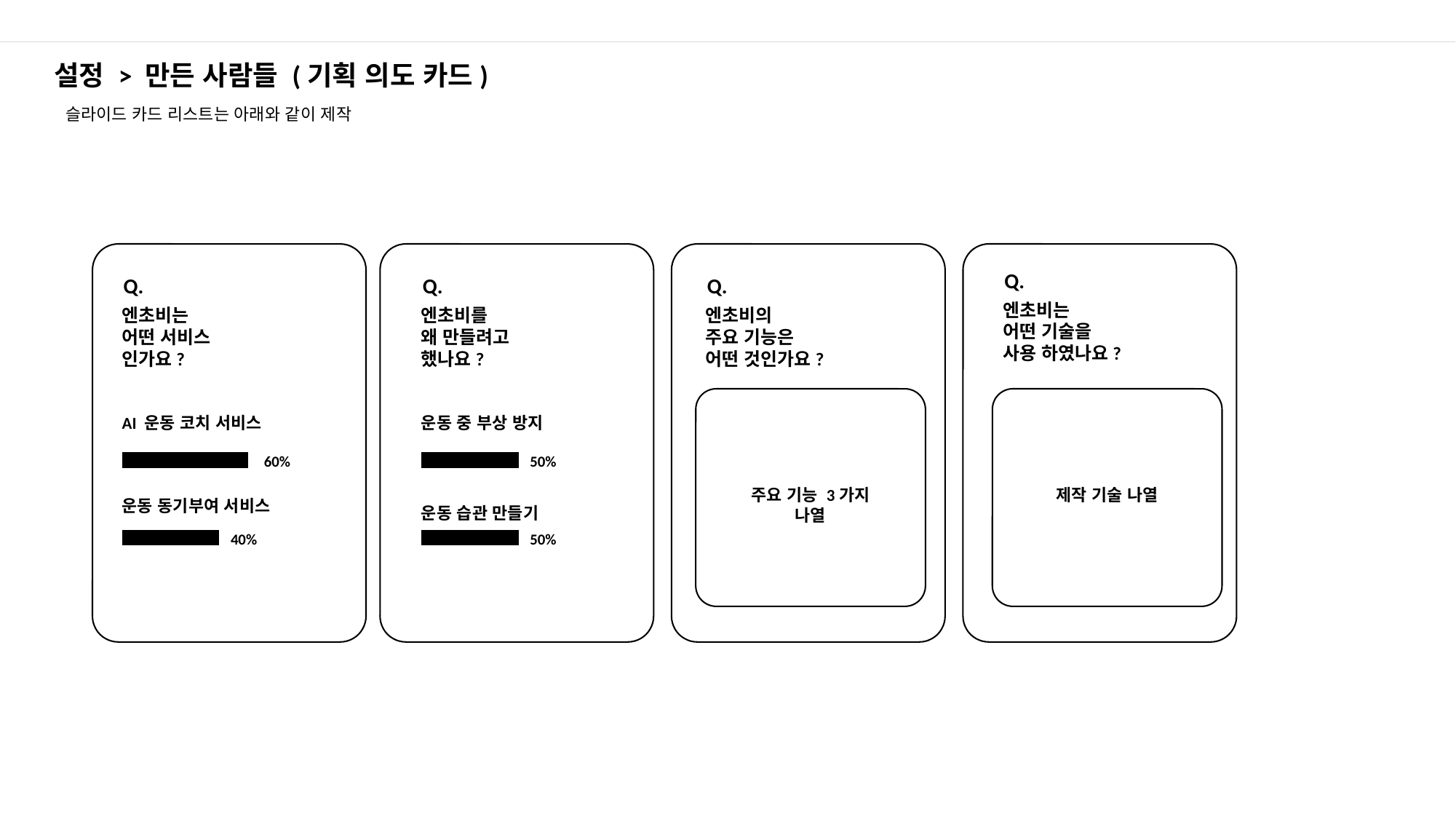

설정 > 만든 사람들 (기획 의도 카드)
슬라이드 카드 리스트는 아래와 같이 제작

Q.
엔초비는
어떤 기술을
사용 하였나요?
Q.
엔초비는
어떤 서비스
인가요?
Q.
엔초비를
왜 만들려고
했나요?
Q.
엔초비의
주요 기능은
어떤 것인가요?

AI 운동 코치 서비스
운동 중 부상 방지
60%
50%

주요 기능 3가지 나열
제작 기술 나열
운동 동기부여 서비스
운동 습관 만들기
40%
50%